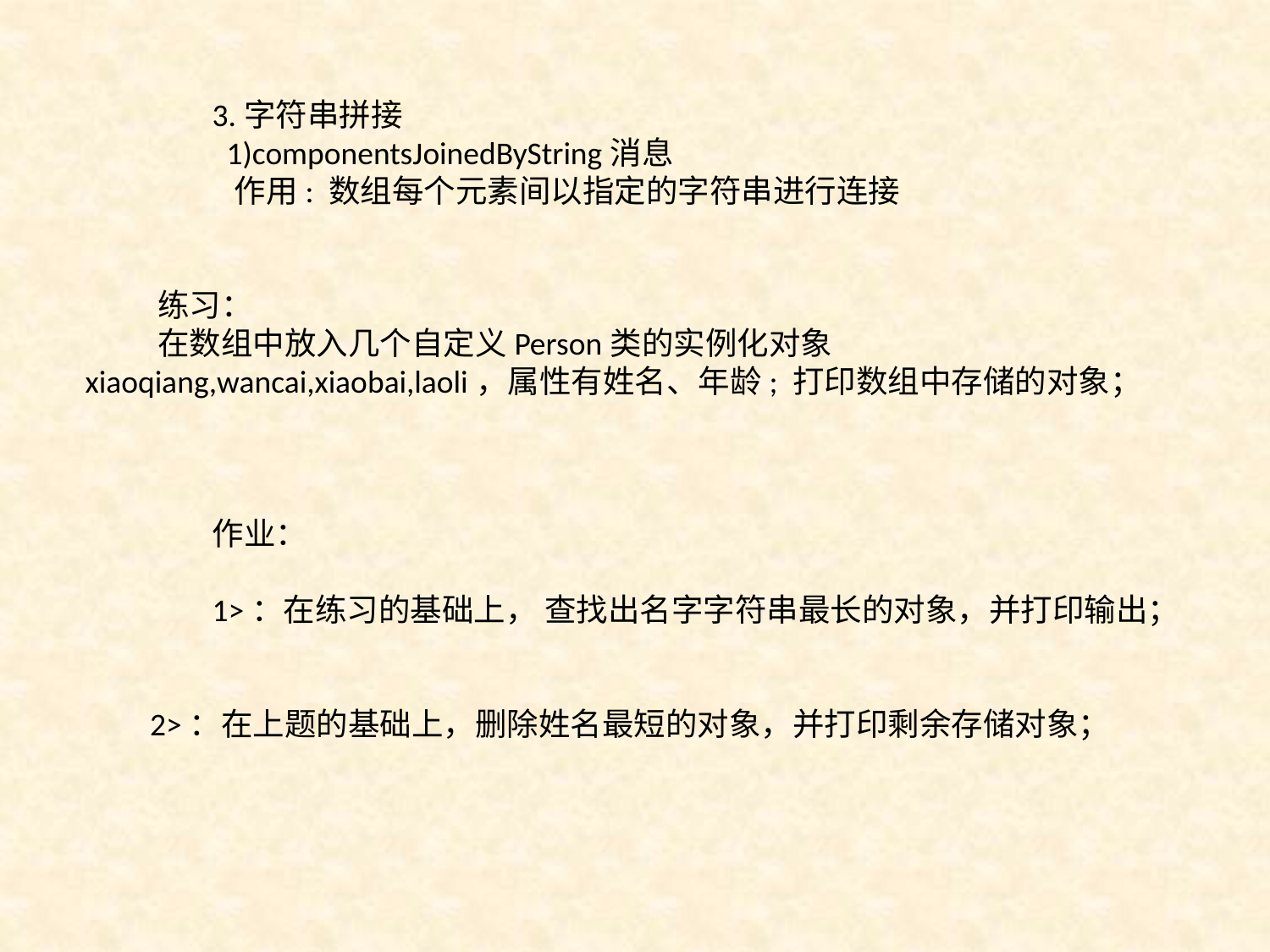

3.字符串拼接
	  1)componentsJoinedByString消息
	  作用: 数组每个元素间以指定的字符串进行连接

         练习：
         在数组中放入几个自定义Person类的实例化对象xiaoqiang,wancai,xiaobai,laoli，属性有姓名、年龄; 打印数组中存储的对象；

	作业：

	1>：在练习的基础上， 查找出名字字符串最长的对象，并打印输出；

         2>：在上题的基础上，删除姓名最短的对象，并打印剩余存储对象；